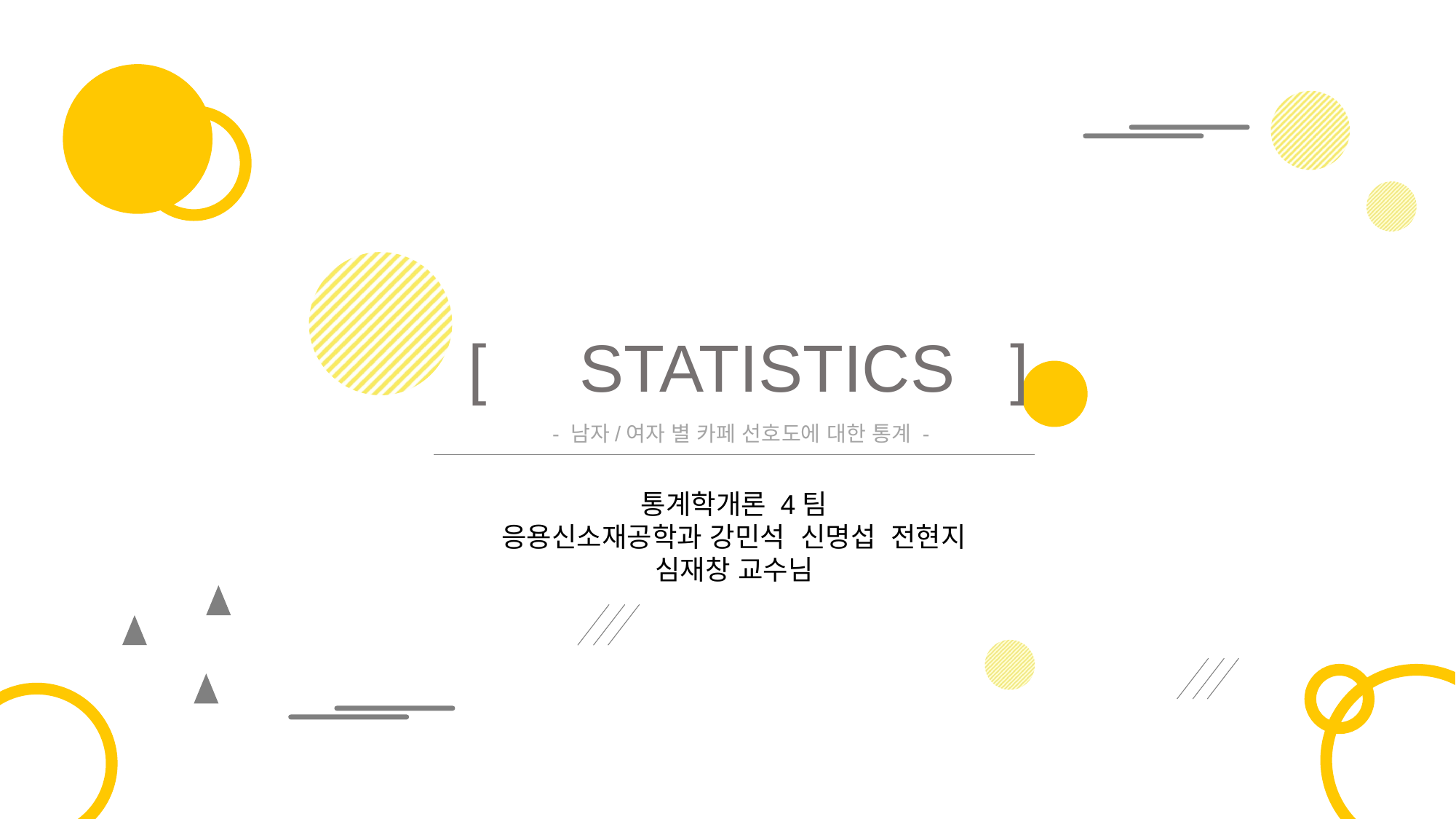

[     STATISTICS   ]

- 남자/여자 별 카페 선호도에 대한 통계 -
통계학개론 4팀
응용신소재공학과 강민석  신명섭  전현지
심재창 교수님